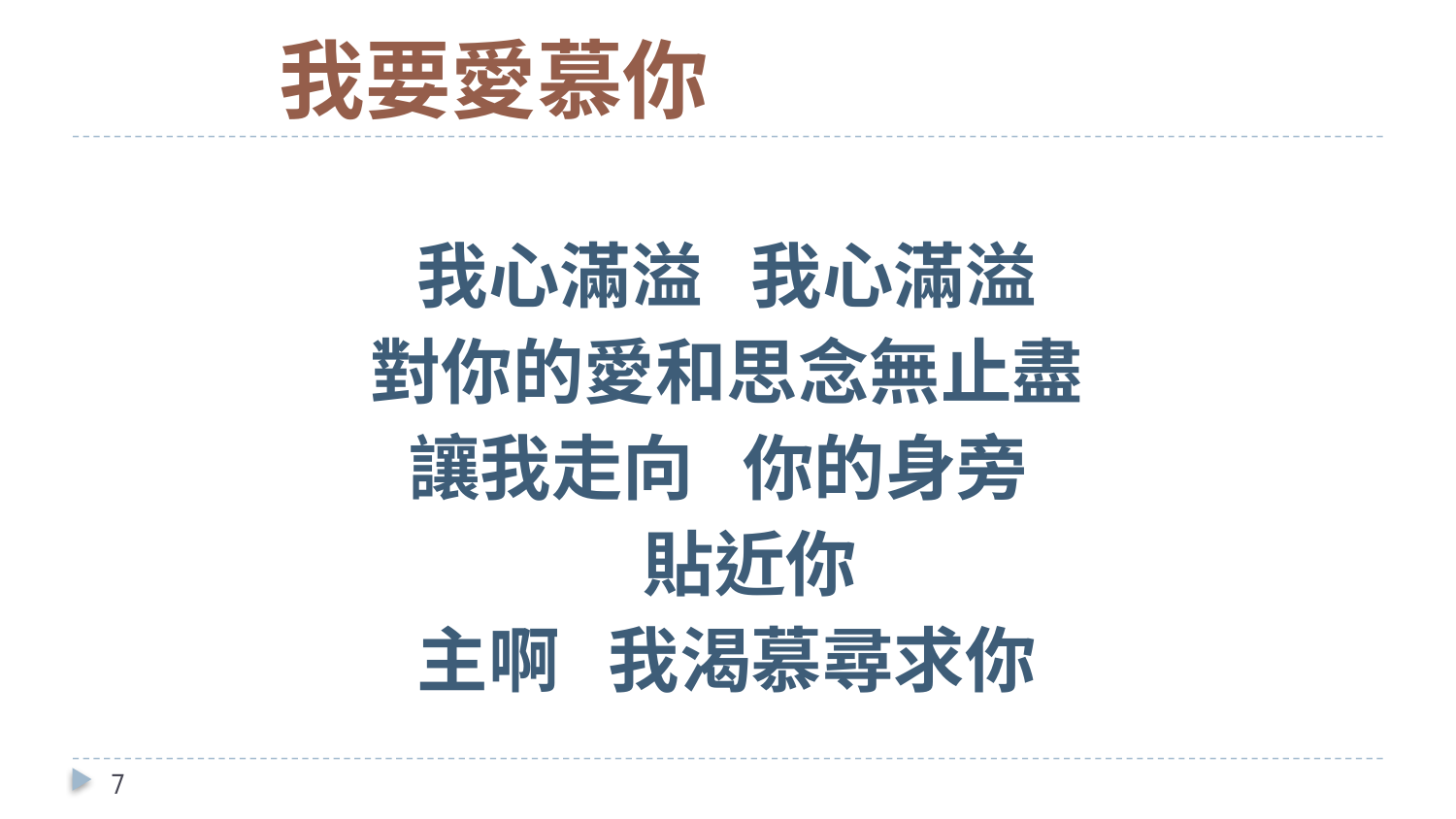

# 我要愛慕你
我心滿溢   我心滿溢
對你的愛和思念無止盡
讓我走向   你的身旁
  貼近你
主啊   我渴慕尋求你
7